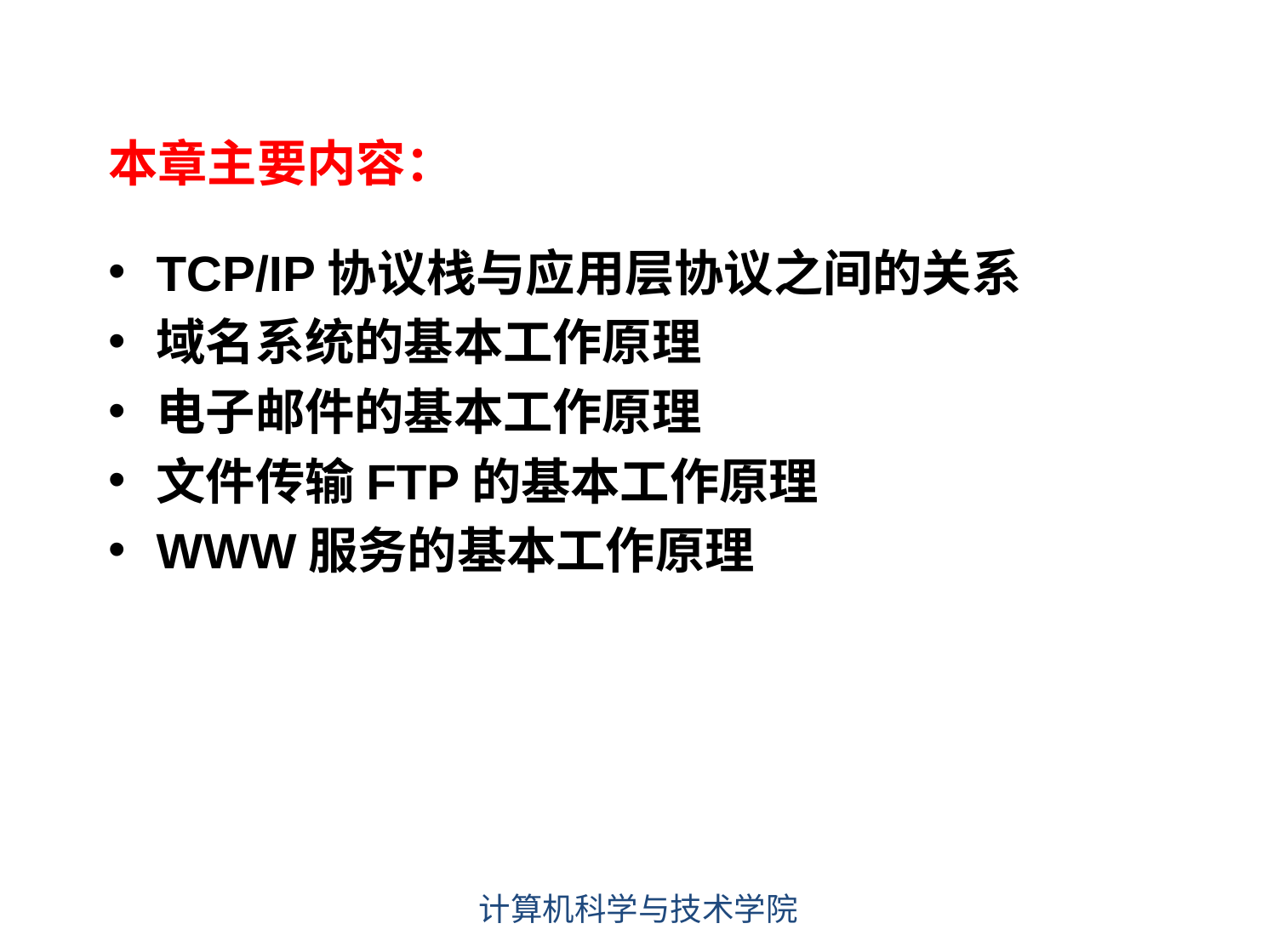

本章主要内容：

TCP/IP协议栈与应用层协议之间的关系
域名系统的基本工作原理
电子邮件的基本工作原理
文件传输FTP的基本工作原理
WWW服务的基本工作原理
计算机科学与技术学院
2